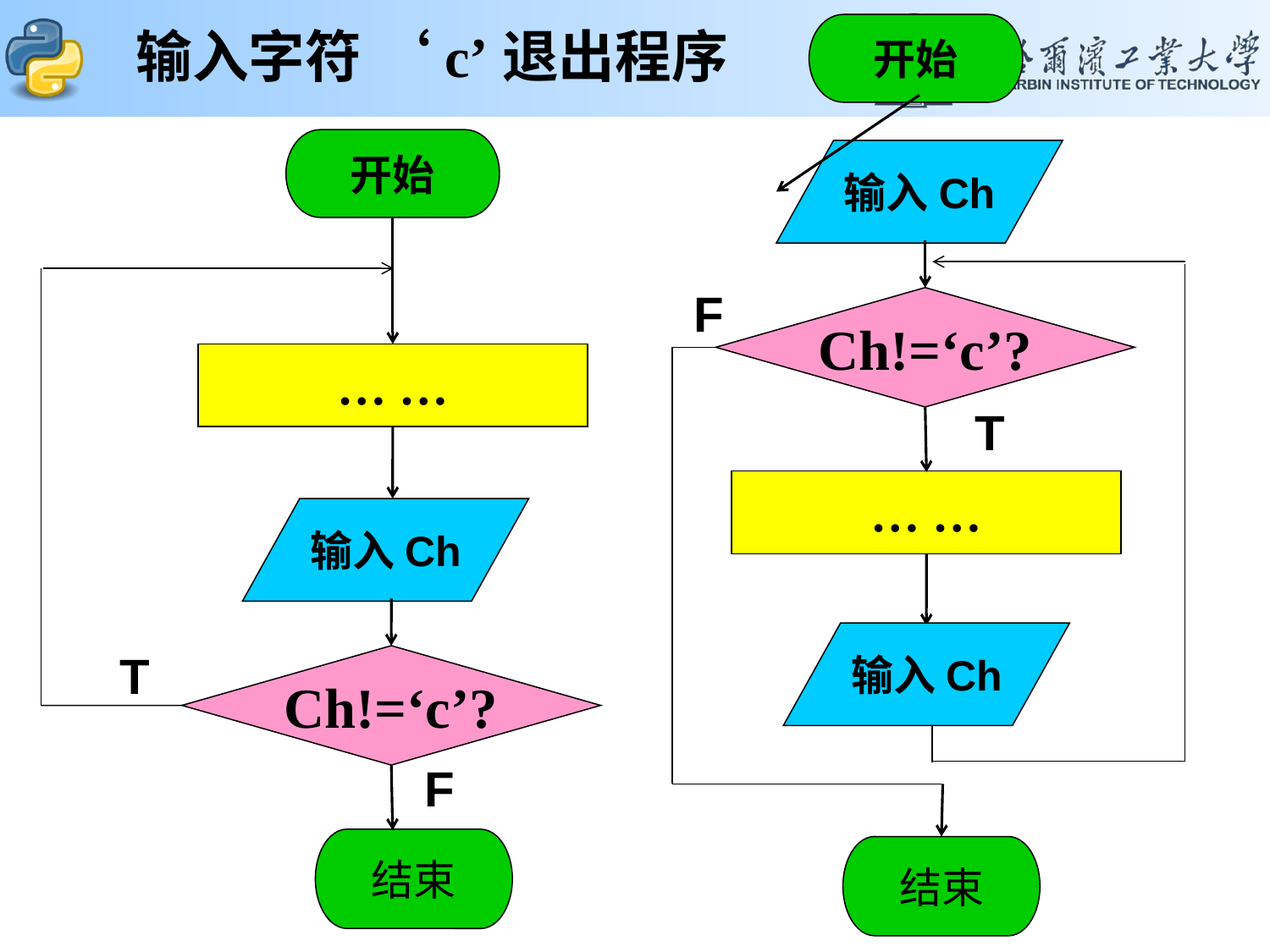

输入字符 ‘c’退出程序
开始
输入Ch
F
Ch!=‘c’?
T
… …
结束
输入Ch
开始
… …
输入Ch
T
Ch!=‘c’?
F
结束